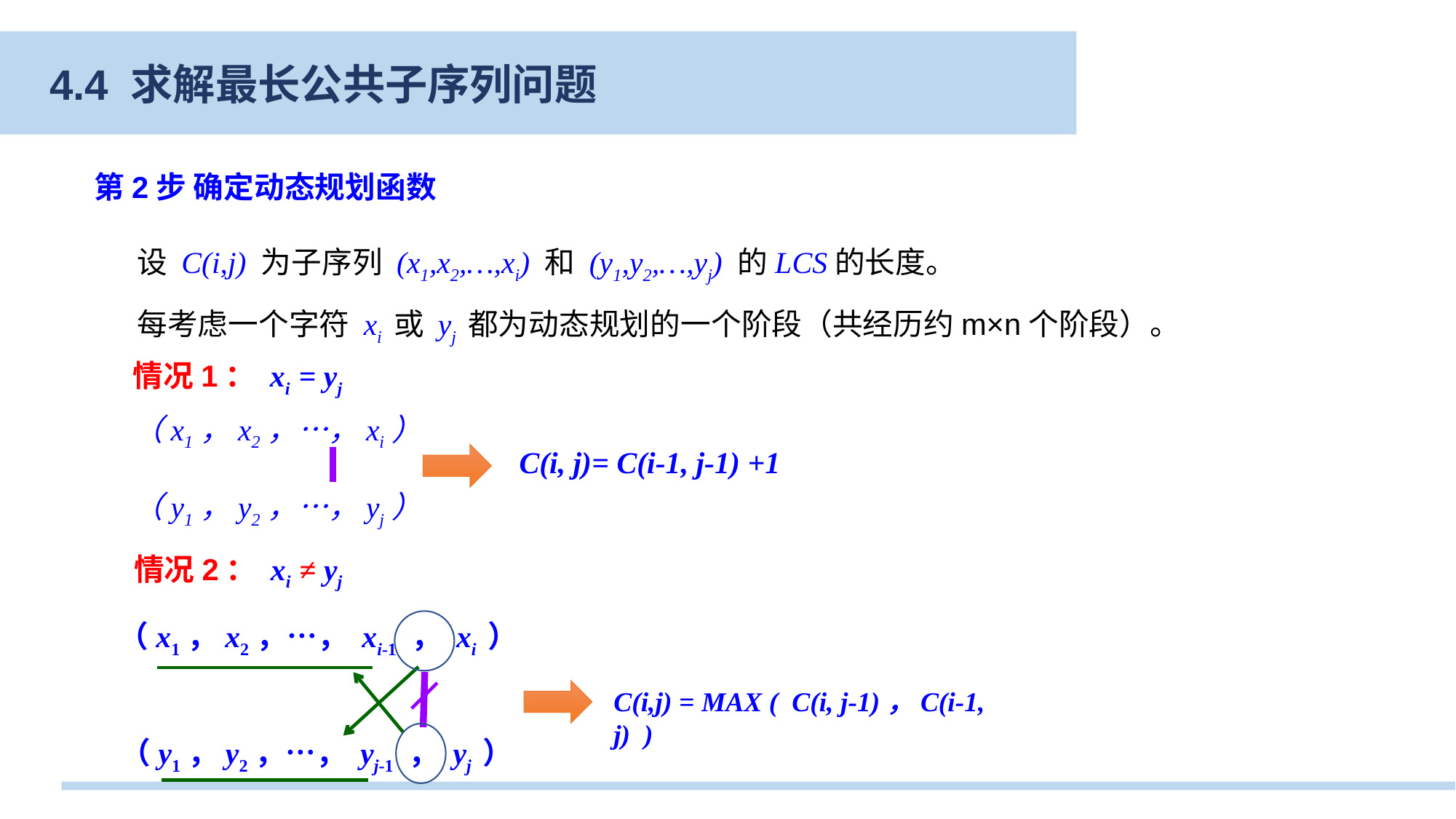

4.4 求解最长公共子序列问题
第2步 确定动态规划函数
    设 C(i,j) 为子序列 (x1,x2,…,xi) 和 (y1,y2,…,yj) 的LCS的长度。
    每考虑一个字符 xi 或 yj 都为动态规划的一个阶段（共经历约m×n个阶段）。
情况1： xi  = yj
（x1，x2，…，xi）
（y1，y2，…，yj）
C(i, j)= C(i-1, j-1) +1

情况2： xi  ≠ yj

（x1，x2，…， xi-1 ， xi ）
（y1，y2，…， yj-1 ， yj ）

C(i,j) = MAX (  C(i, j-1)，C(i-1, j)  )